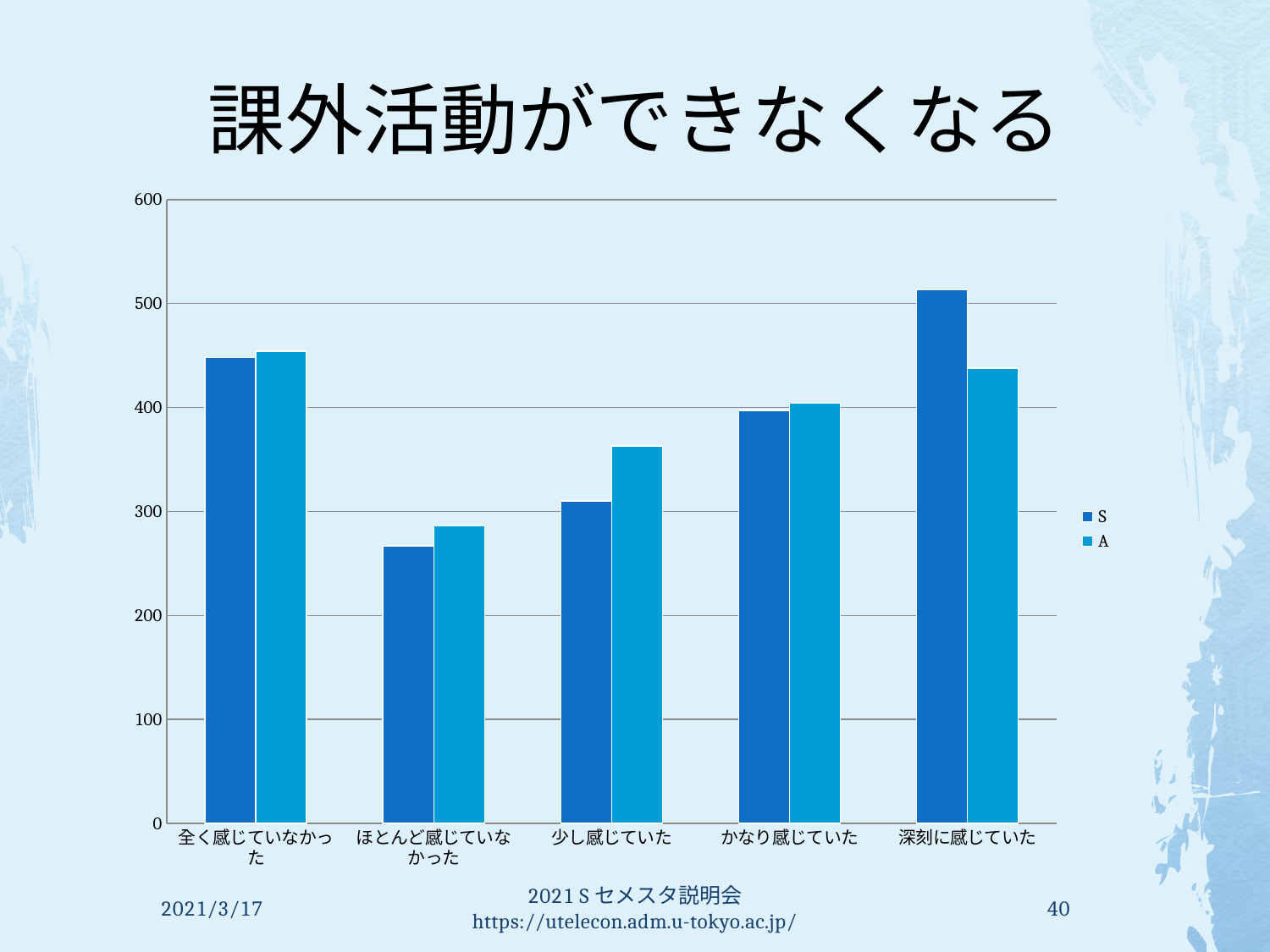

# 課外活動ができなくなる

### Chart

| Category | S | A |
|---|---|---|
| 全く感じていなかった | 448.0 | 454.0 |
| ほとんど感じていなかった | 267.0 | 286.0 |
| 少し感じていた | 310.0 | 363.0 |
| かなり感じていた | 397.0 | 404.0 |
| 深刻に感じていた | 513.0 | 438.0 |
2021/3/17
2021 Sセメスタ説明会 https://utelecon.adm.u-tokyo.ac.jp/
40